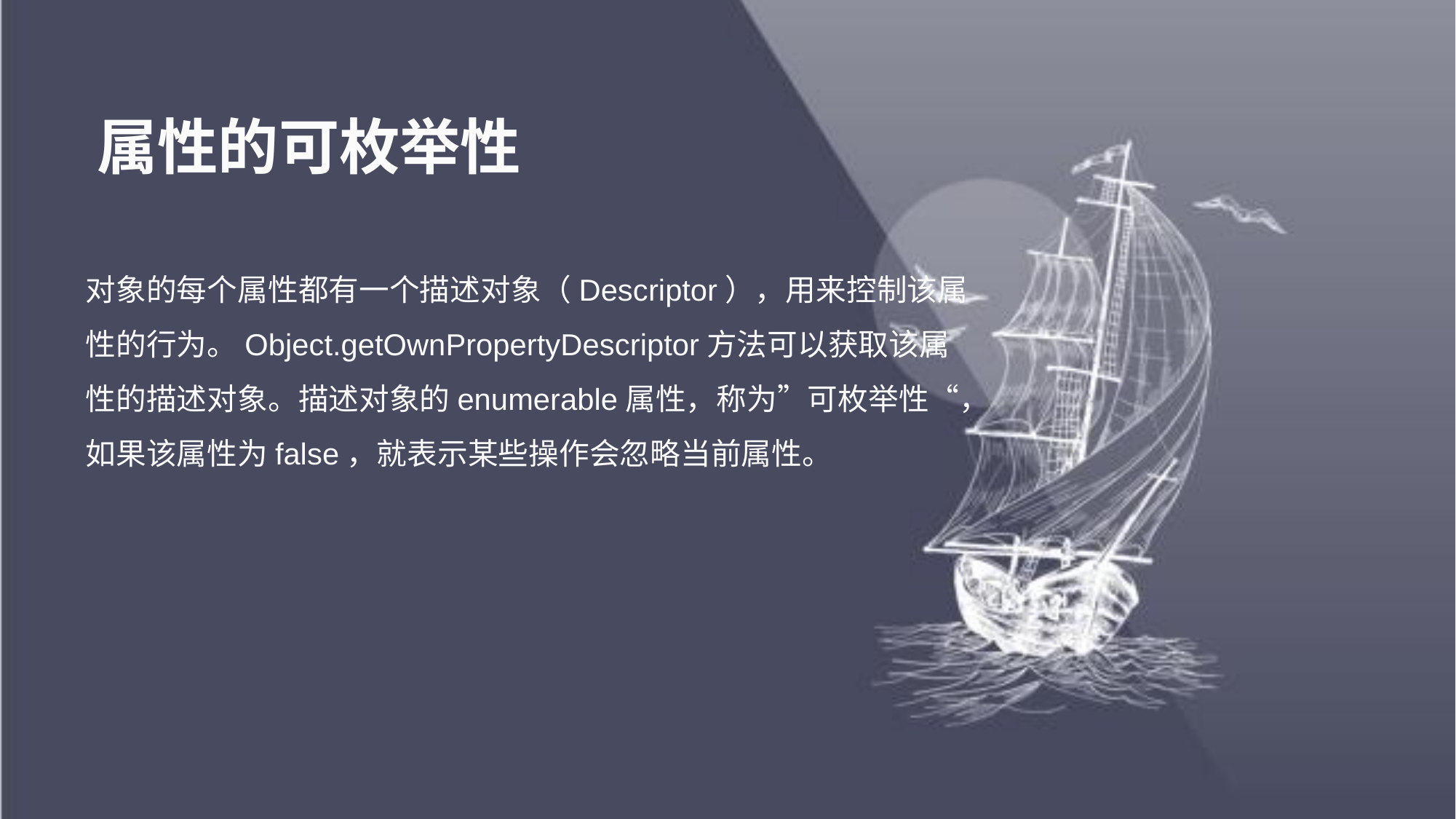

# 属性的可枚举性
对象的每个属性都有一个描述对象（Descriptor），用来控制该属性的行为。Object.getOwnPropertyDescriptor方法可以获取该属性的描述对象。描述对象的enumerable属性，称为”可枚举性“，如果该属性为false，就表示某些操作会忽略当前属性。